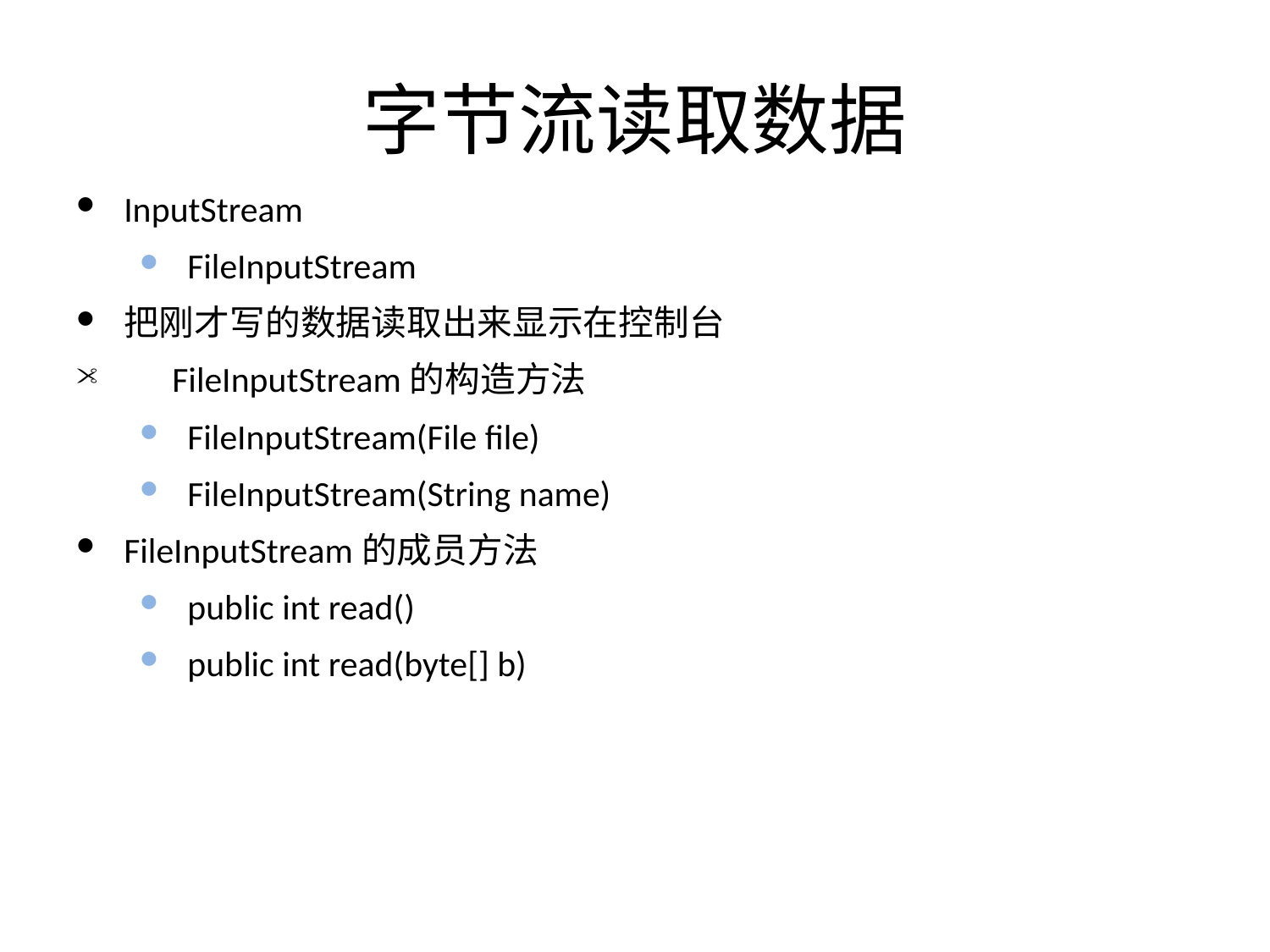

# 字节流读取数据
InputStream
FileInputStream
把刚才写的数据读取出来显示在控制台
      FileInputStream的构造方法
FileInputStream(File file)
FileInputStream(String name)
FileInputStream的成员方法
public int read()
public int read(byte[] b)